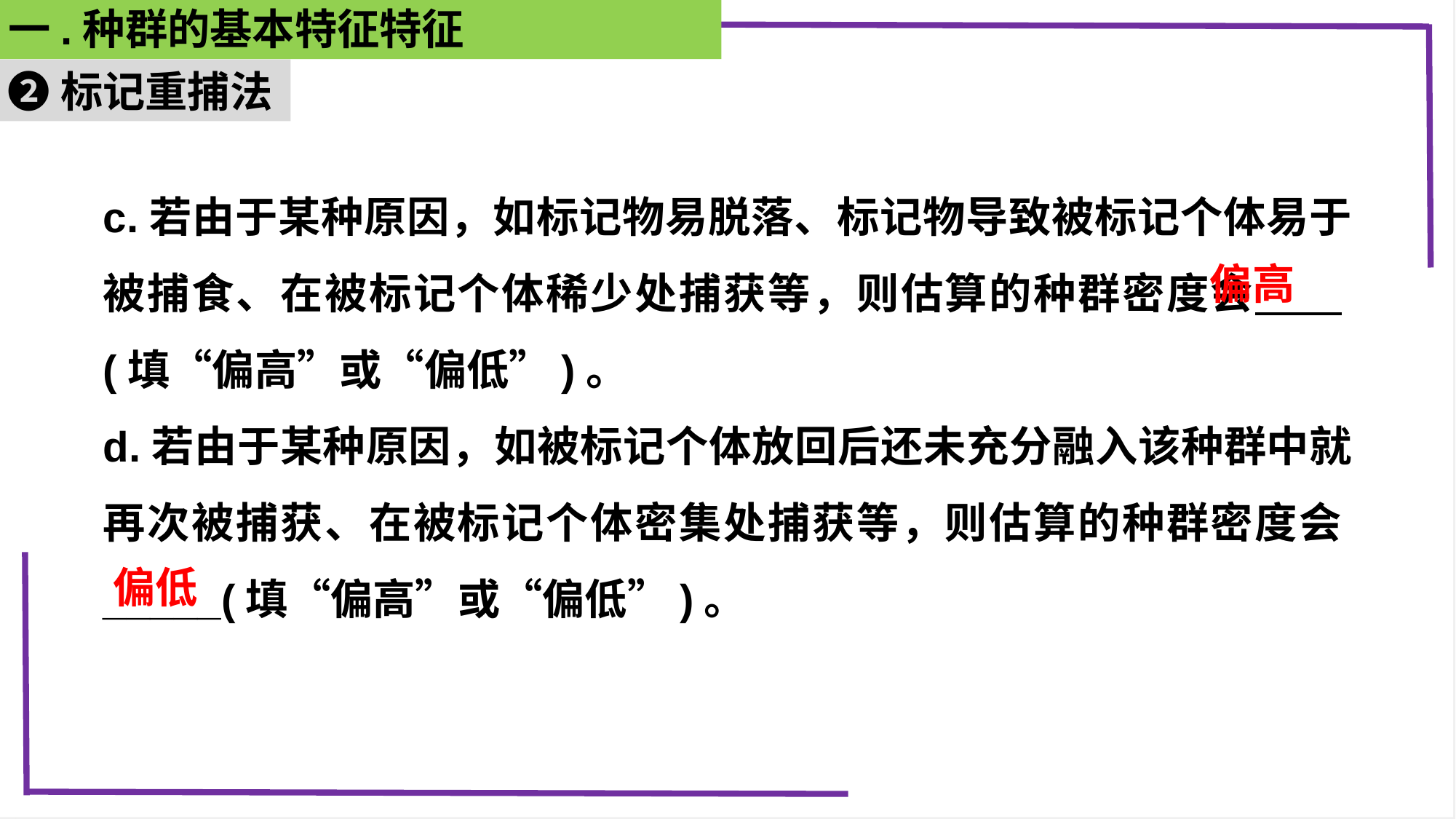

一.种群的基本特征特征
➋标记重捕法
c.若由于某种原因，如标记物易脱落、标记物导致被标记个体易于被捕食、在被标记个体稀少处捕获等，则估算的种群密度会　　(填“偏高”或“偏低”)。
d.若由于某种原因，如被标记个体放回后还未充分融入该种群中就再次被捕获、在被标记个体密集处捕获等，则估算的种群密度会_____(填“偏高”或“偏低”)。
偏高
偏低